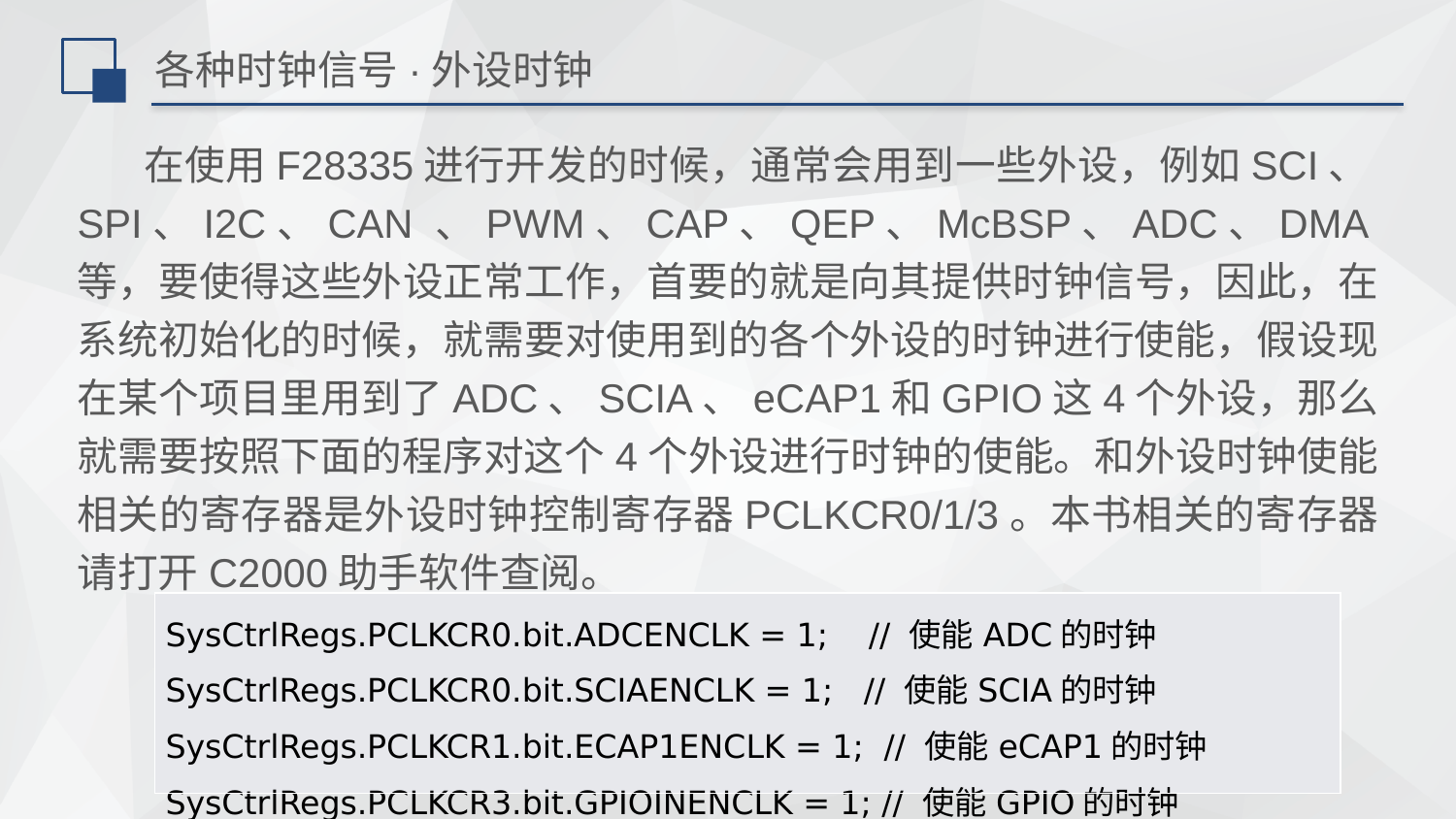

# 各种时钟信号·外设时钟
      在使用F28335进行开发的时候，通常会用到一些外设，例如SCI、SPI、I2C、CAN 、PWM、CAP、QEP、McBSP、ADC、DMA等，要使得这些外设正常工作，首要的就是向其提供时钟信号，因此，在系统初始化的时候，就需要对使用到的各个外设的时钟进行使能，假设现在某个项目里用到了ADC、SCIA、eCAP1和GPIO这4个外设，那么就需要按照下面的程序对这个4个外设进行时钟的使能。和外设时钟使能相关的寄存器是外设时钟控制寄存器PCLKCR0/1/3。本书相关的寄存器请打开C2000助手软件查阅。
| SysCtrlRegs.PCLKCR0.bit.ADCENCLK = 1; // 使能ADC的时钟 SysCtrlRegs.PCLKCR0.bit.SCIAENCLK = 1; // 使能SCIA的时钟 SysCtrlRegs.PCLKCR1.bit.ECAP1ENCLK = 1; // 使能eCAP1的时钟 SysCtrlRegs.PCLKCR3.bit.GPIOINENCLK = 1; // 使能GPIO的时钟 |
| --- |